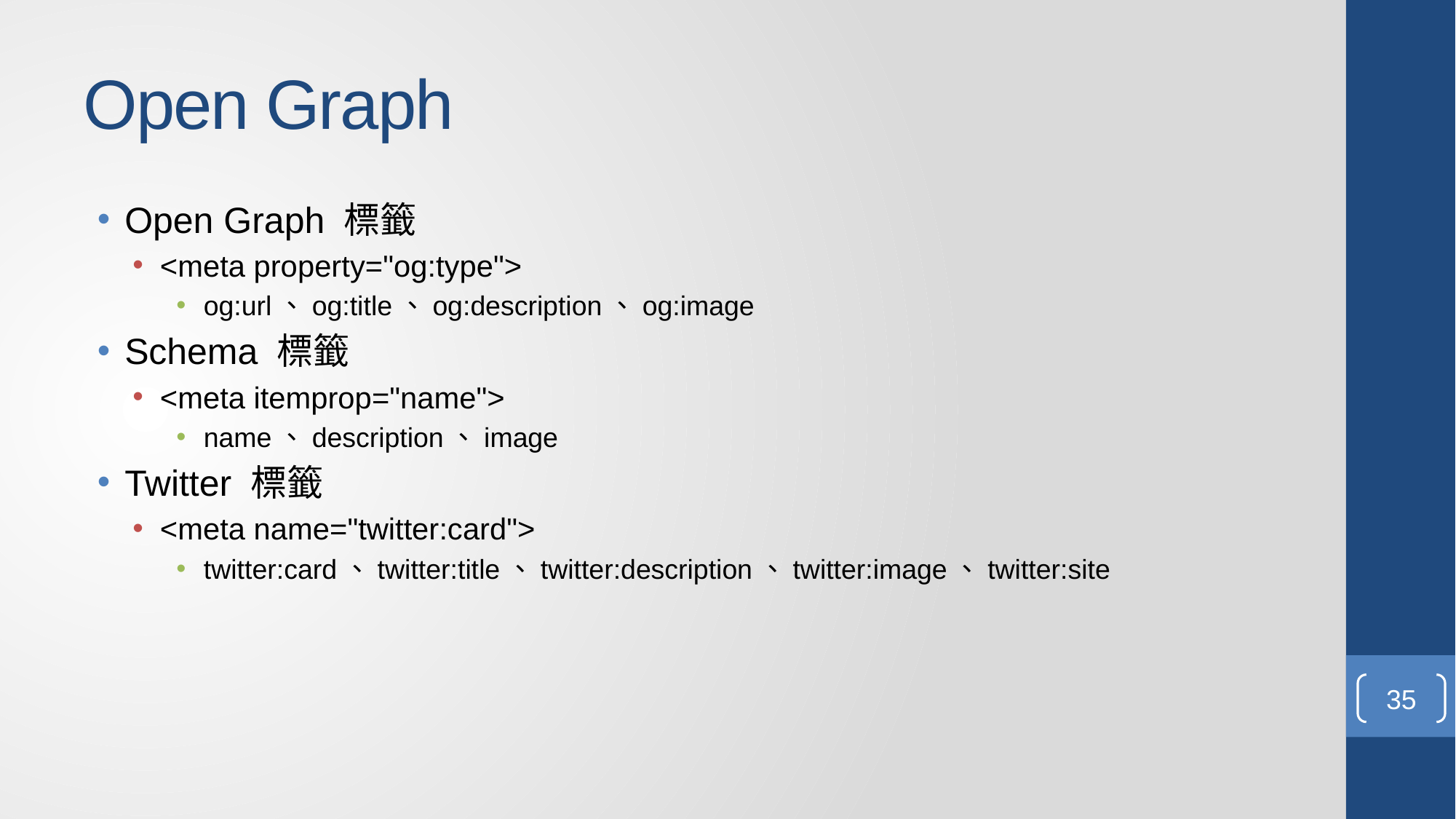

# Open Graph
Open Graph 標籤
<meta property="og:type">
og:url、og:title、og:description、og:image
Schema 標籤
<meta itemprop="name">
name、description、image
Twitter 標籤
<meta name="twitter:card">
twitter:card、twitter:title、twitter:description、twitter:image、twitter:site

35